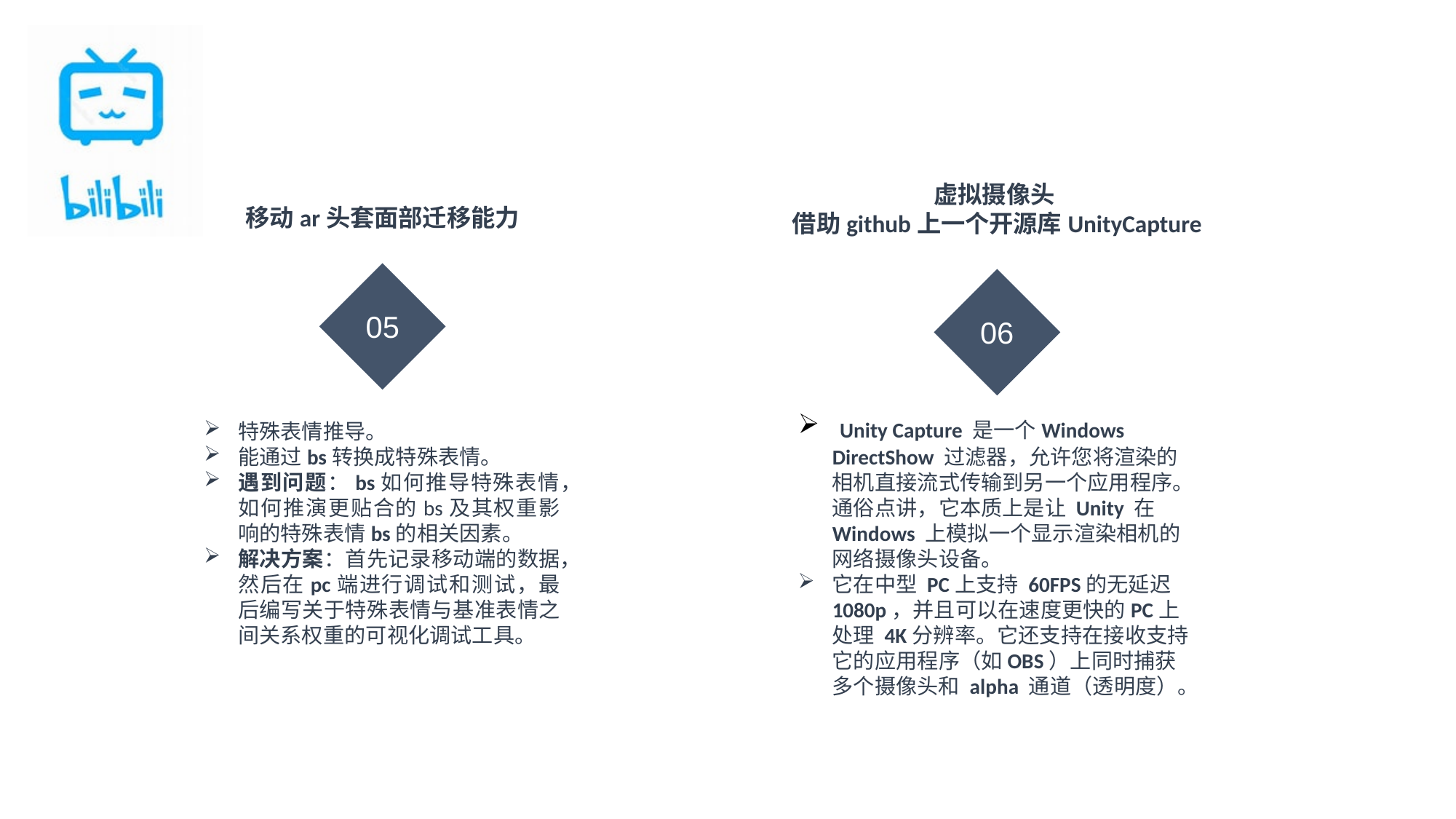

虚拟摄像头
借助github上一个开源库UnityCapture
移动ar头套面部迁移能力
05
06
 Unity Capture 是一个Windows DirectShow 过滤器，允许您将渲染的相机直接流式传输到另一个应用程序。通俗点讲，它本质上是让 Unity 在 Windows 上模拟一个显示渲染相机的网络摄像头设备。
它在中型 PC上支持 60FPS的无延迟 1080p，并且可以在速度更快的PC上处理 4K分辨率。它还支持在接收支持它的应用程序（如OBS）上同时捕获多个摄像头和 alpha 通道（透明度）。
特殊表情推导。
能通过bs转换成特殊表情。
遇到问题：bs如何推导特殊表情，如何推演更贴合的bs及其权重影响的特殊表情bs的相关因素。
解决方案：首先记录移动端的数据，然后在pc端进行调试和测试，最后编写关于特殊表情与基准表情之间关系权重的可视化调试工具。